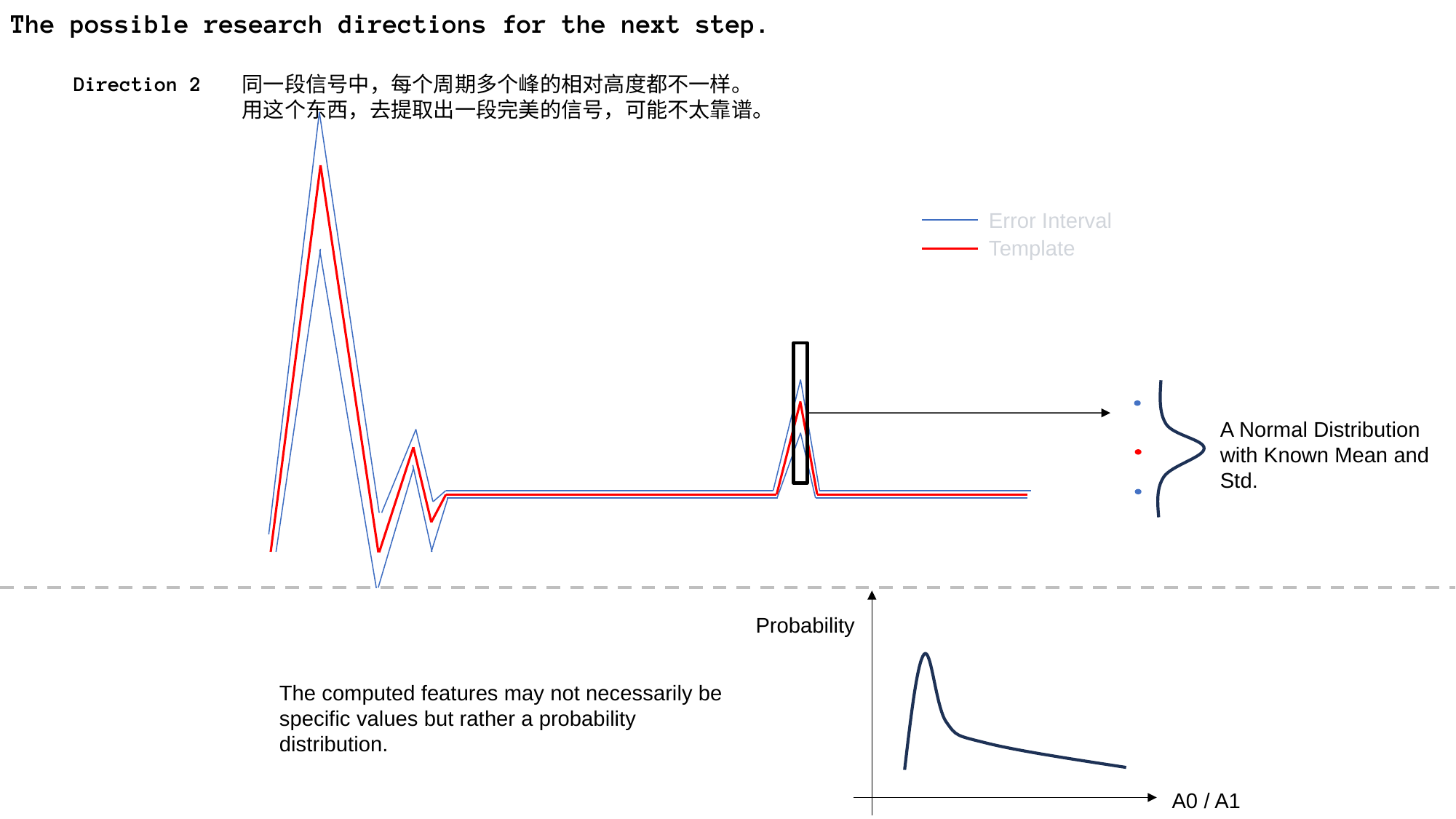

The possible research directions for the next step.
Direction 2
同一段信号中，每个周期多个峰的相对高度都不一样。
用这个东西，去提取出一段完美的信号，可能不太靠谱。
Error Interval
Template

A Normal Distribution with Known Mean and Std.

Probability

The computed features may not necessarily be specific values but rather a probability distribution.
A0 / A1